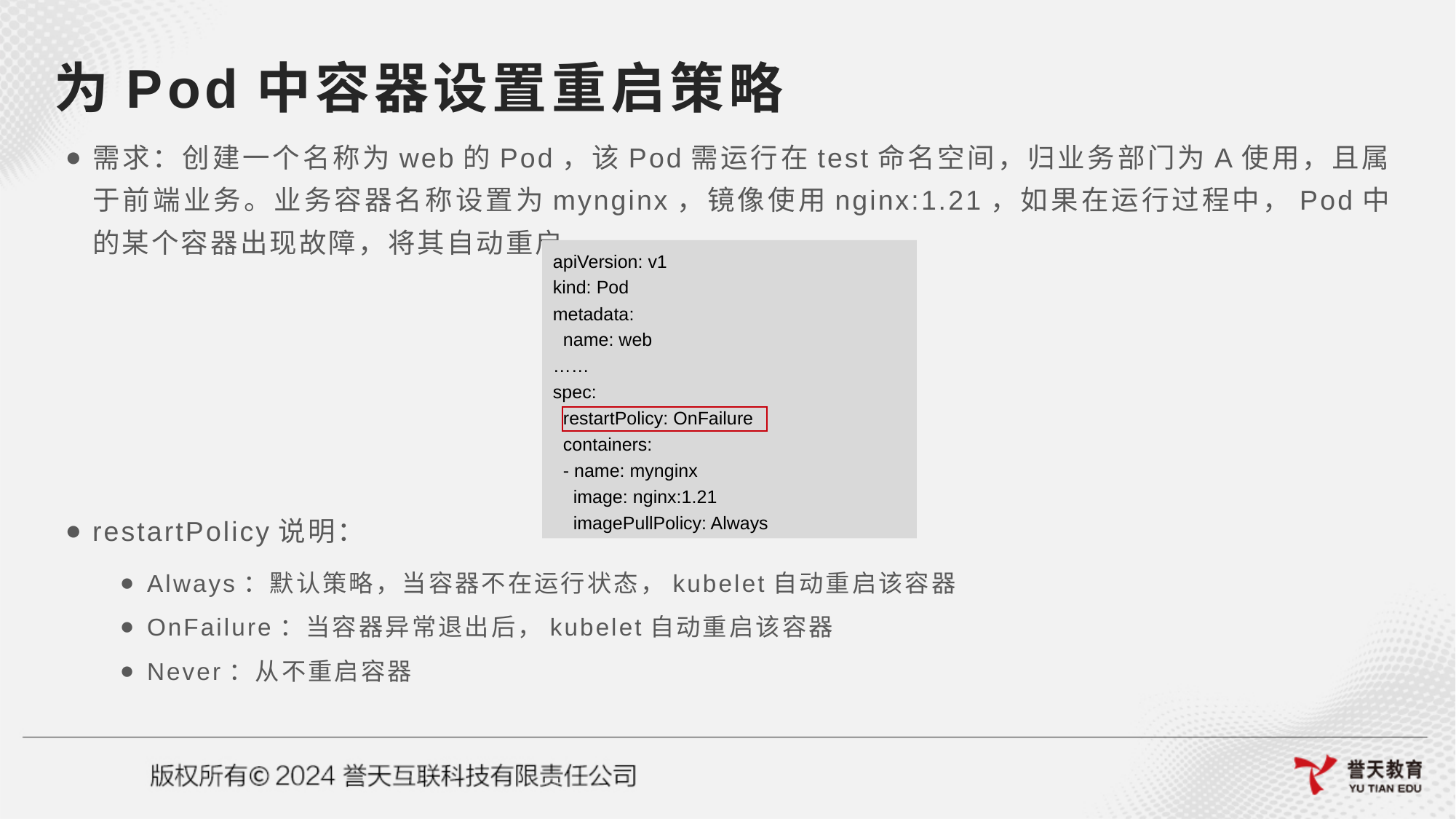

# 为Pod中容器设置重启策略
需求：创建一个名称为web的Pod，该Pod需运行在test命名空间，归业务部门为A使用，且属于前端业务。业务容器名称设置为mynginx，镜像使用nginx:1.21，如果在运行过程中，Pod中的某个容器出现故障，将其自动重启

restartPolicy说明：
Always：默认策略，当容器不在运行状态，kubelet自动重启该容器
OnFailure：当容器异常退出后，kubelet自动重启该容器
Never：从不重启容器

apiVersion: v1
kind: Pod
metadata:
  name: web
……
spec:
  restartPolicy: OnFailure
  containers:
  - name: mynginx
    image: nginx:1.21
    imagePullPolicy: Always